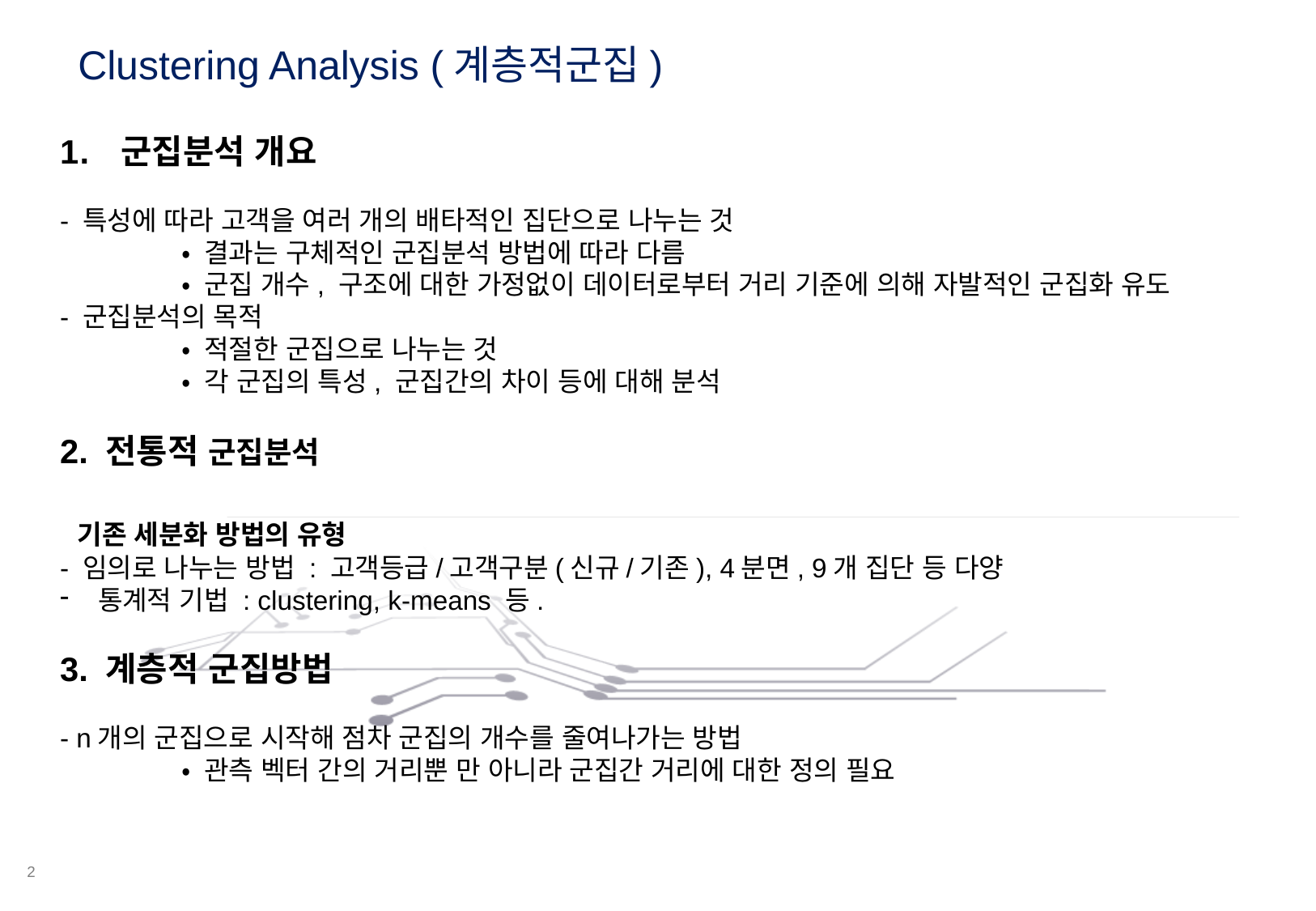

Clustering Analysis (계층적군집)
군집분석 개요

- 특성에 따라 고객을 여러 개의 배타적인 집단으로 나누는 것
	• 결과는 구체적인 군집분석 방법에 따라 다름
	• 군집 개수, 구조에 대한 가정없이 데이터로부터 거리 기준에 의해 자발적인 군집화 유도
- 군집분석의 목적
	• 적절한 군집으로 나누는 것
	• 각 군집의 특성, 군집간의 차이 등에 대해 분석

2. 전통적 군집분석

 기존 세분화 방법의 유형
- 임의로 나누는 방법 : 고객등급/고객구분(신규/기존), 4분면, 9개 집단 등 다양
통계적 기법 : clustering, k-means 등.

3. 계층적 군집방법

- n개의 군집으로 시작해 점차 군집의 개수를 줄여나가는 방법
	• 관측 벡터 간의 거리뿐 만 아니라 군집간 거리에 대한 정의 필요
2